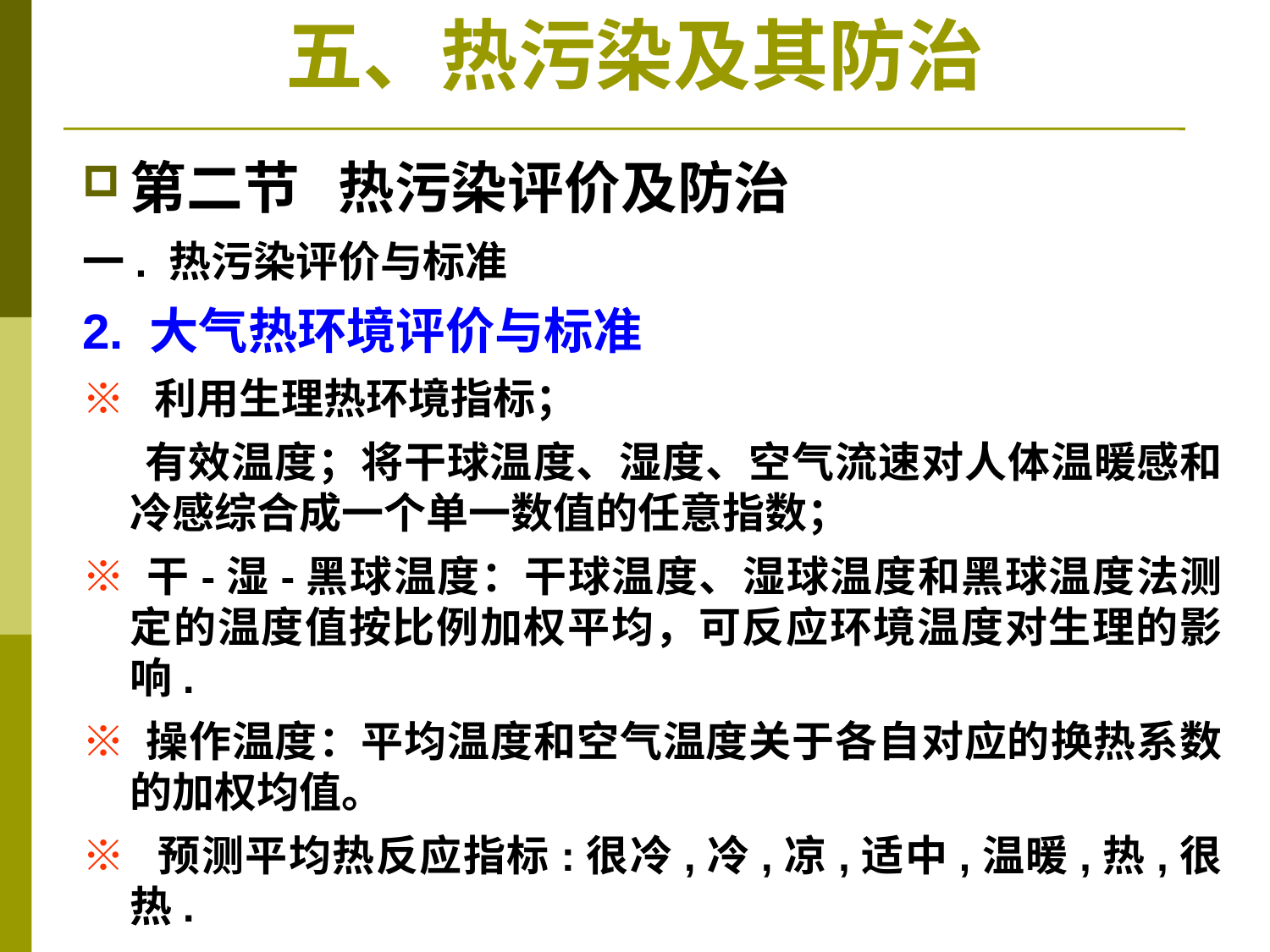

# 五、热污染及其防治
第二节   热污染评价及防治
一. 热污染评价与标准
2. 大气热环境评价与标准
※  利用生理热环境指标；
     有效温度；将干球温度、湿度、空气流速对人体温暖感和冷感综合成一个单一数值的任意指数；
※ 干-湿-黑球温度：干球温度、湿球温度和黑球温度法测定的温度值按比例加权平均，可反应环境温度对生理的影响.
※ 操作温度：平均温度和空气温度关于各自对应的换热系数的加权均值。
※  预测平均热反应指标:很冷,冷,凉,适中,温暖,热,很热.